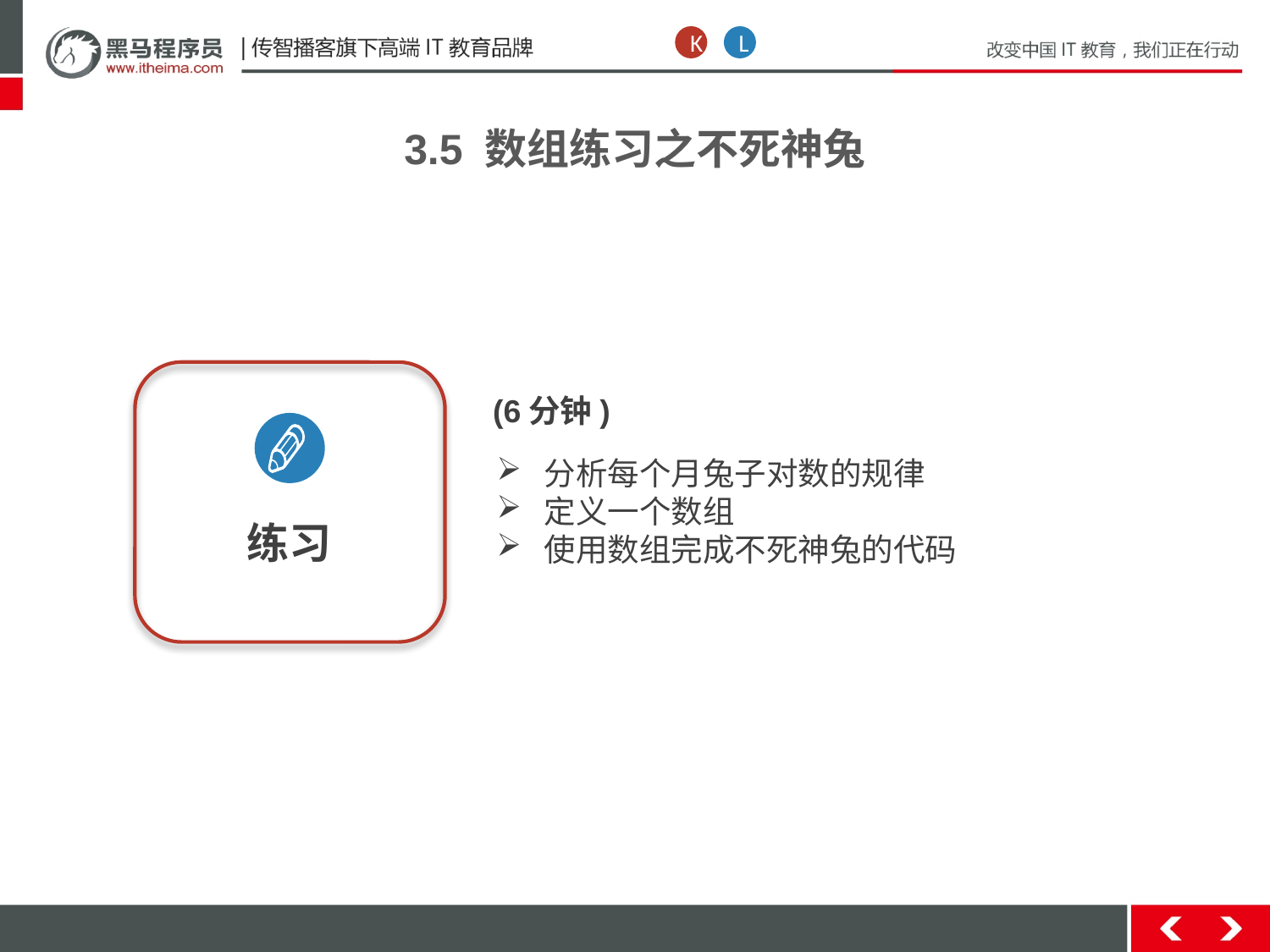

L
K
3.5 数组练习之不死神兔

练习
(6分钟)
分析每个月兔子对数的规律
定义一个数组
使用数组完成不死神兔的代码